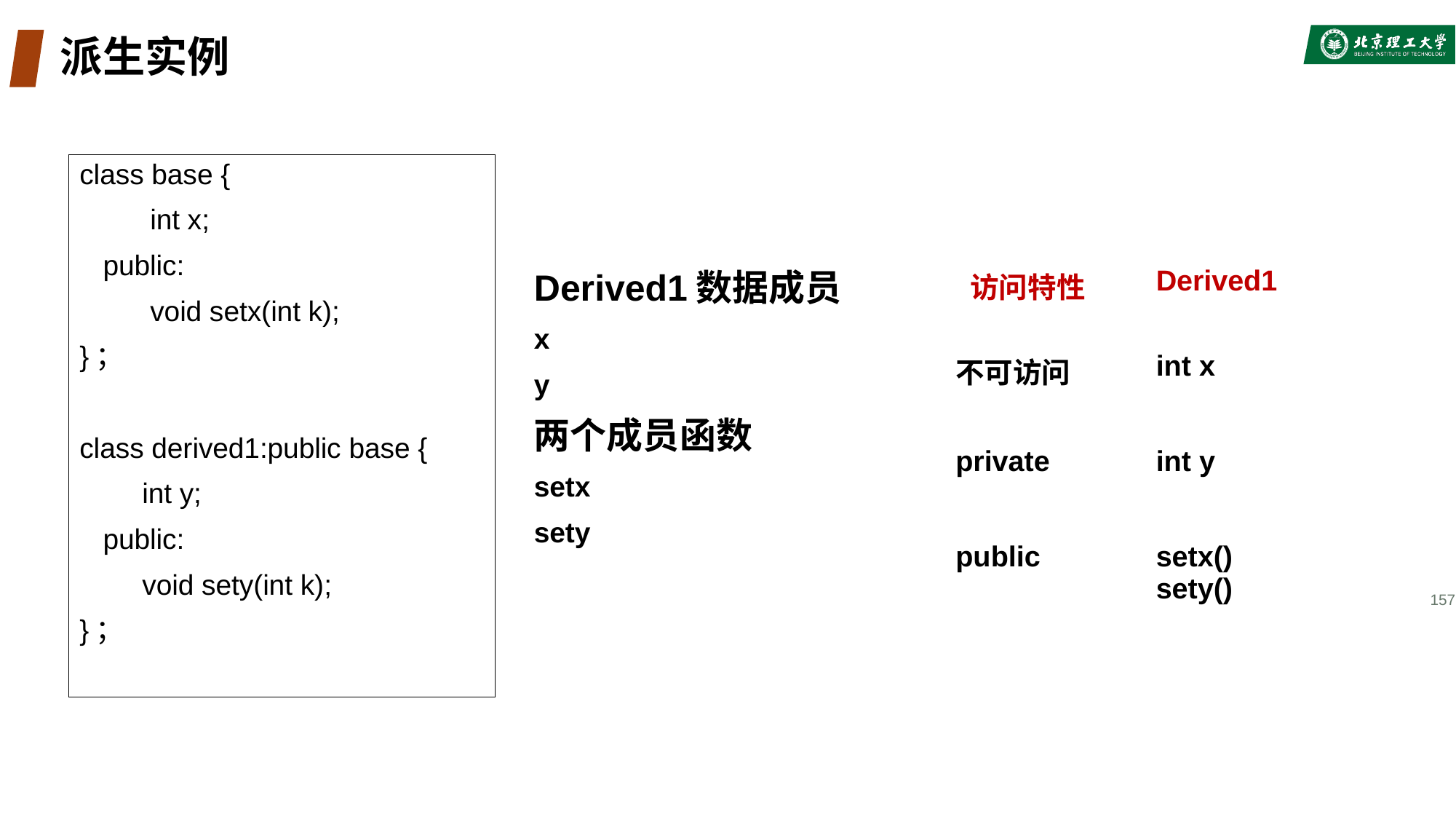

# 派生实例
class base {
         int x;
   public:
         void setx(int k);
}；

class derived1:public base {
        int y;
   public:
        void sety(int k);
}；
Derived1数据成员
x
y
两个成员函数
setx
sety
| 访问特性 | Derived1 |
| --- | --- |
| 不可访问 | int x |
| private | int y |
| public | setx() sety() |
157